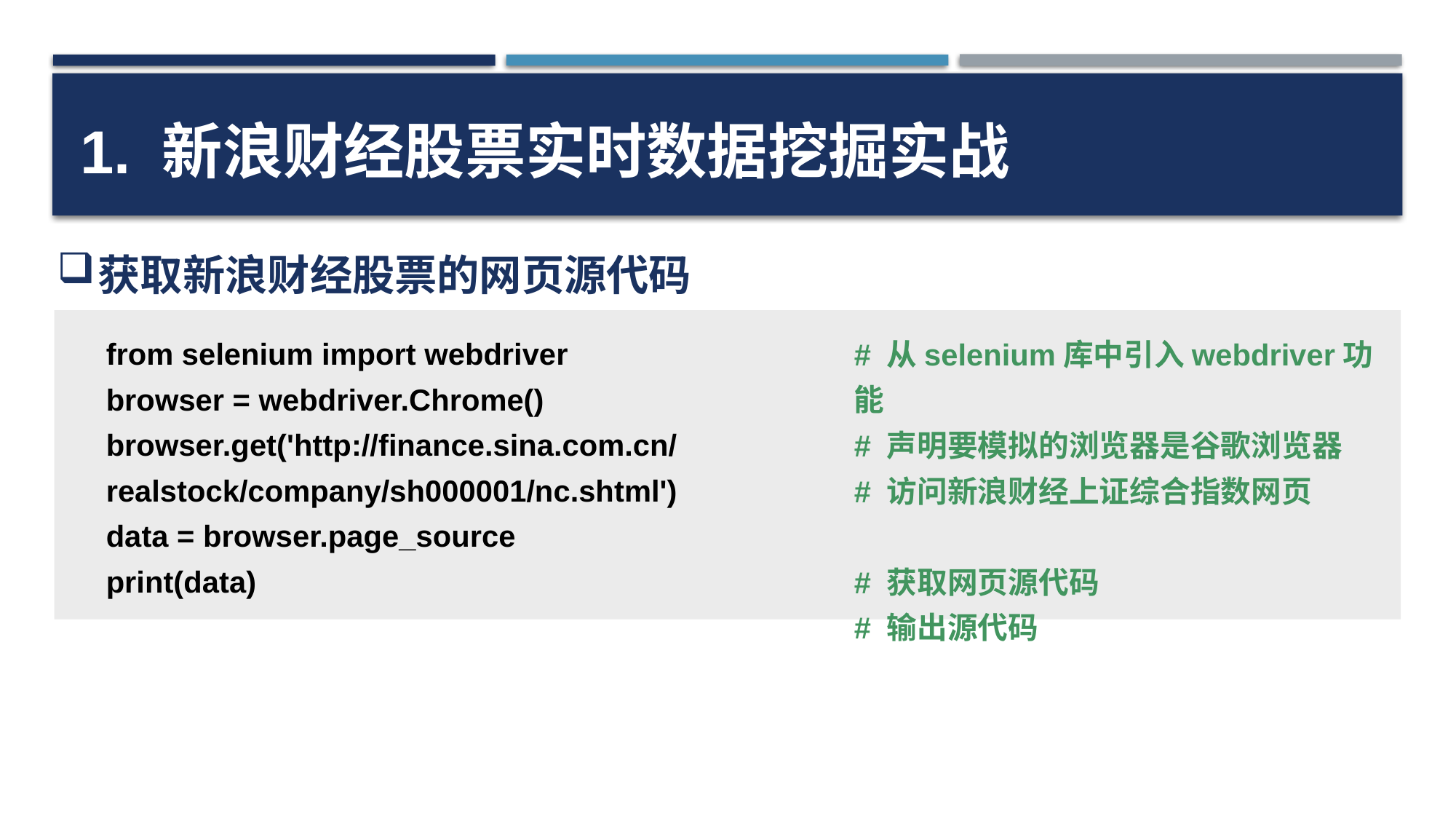

1. 新浪财经股票实时数据挖掘实战
获取新浪财经股票的网页源代码

from selenium import webdriver
browser = webdriver.Chrome()
browser.get('http://finance.sina.com.cn/realstock/company/sh000001/nc.shtml')
data = browser.page_source
print(data)
# 从selenium库中引入webdriver功能
# 声明要模拟的浏览器是谷歌浏览器
# 访问新浪财经上证综合指数网页

# 获取网页源代码
# 输出源代码
4